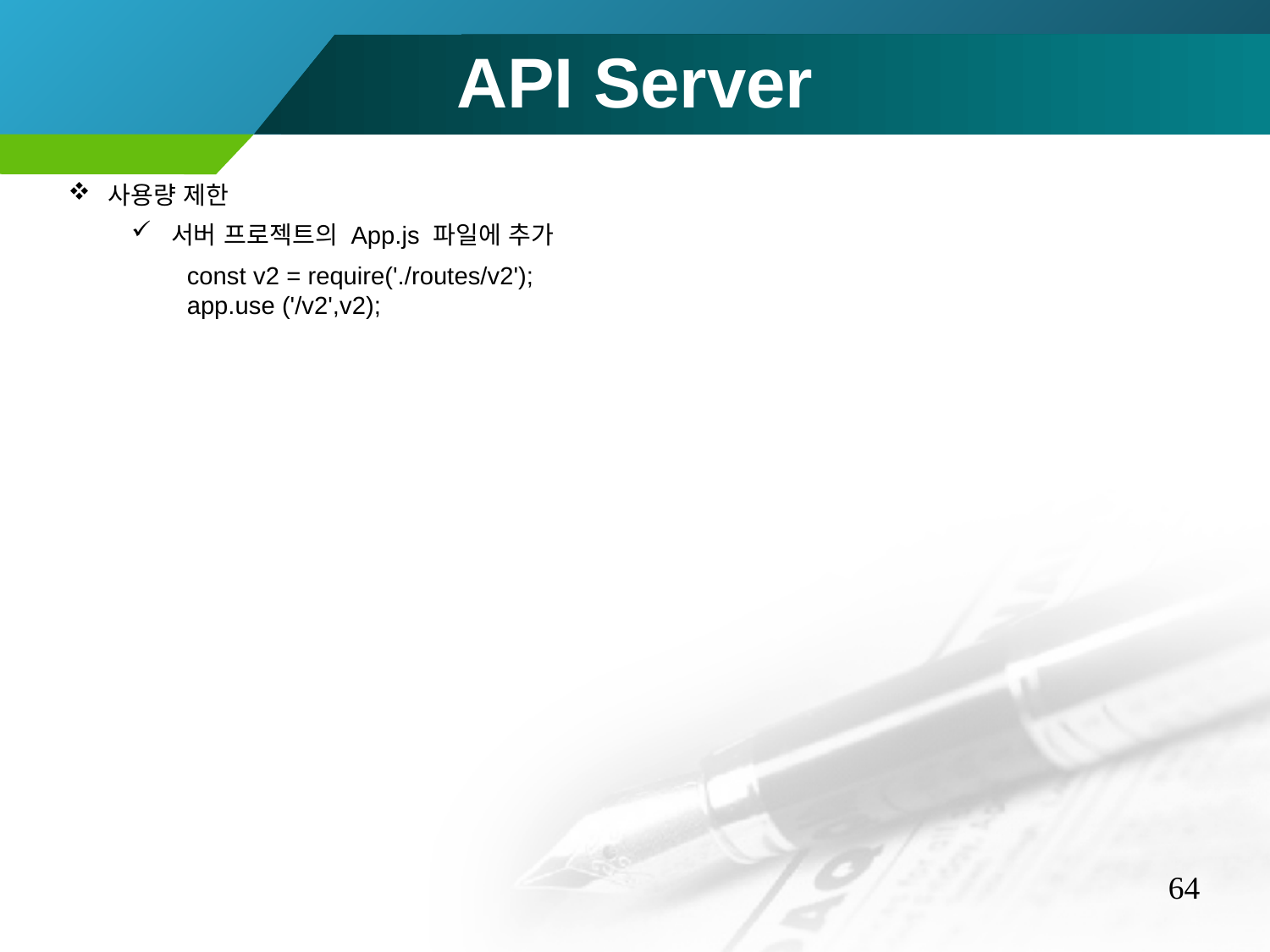

API Server
사용량 제한
서버 프로젝트의 App.js 파일에 추가
const v2 = require('./routes/v2');
app.use ('/v2',v2);

64